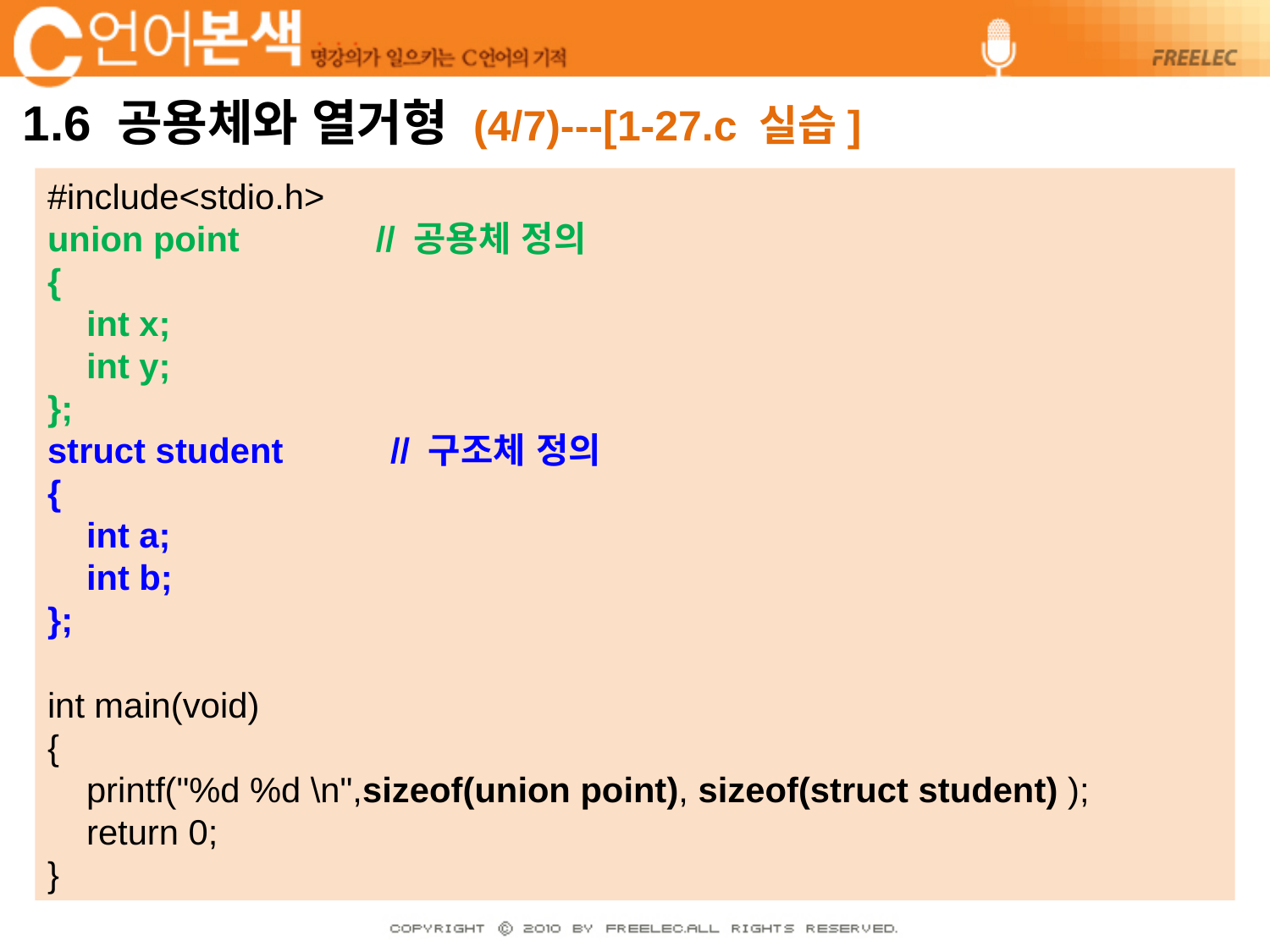

# 1.6 공용체와 열거형 (4/7)---[1-27.c 실습]
#include<stdio.h>
union point              // 공용체 정의
{
    int x;
    int y;
};
struct student           // 구조체 정의
{
    int a;
    int b;
};

int main(void)
{
    printf("%d %d \n",sizeof(union point), sizeof(struct student) );
    return 0;
}